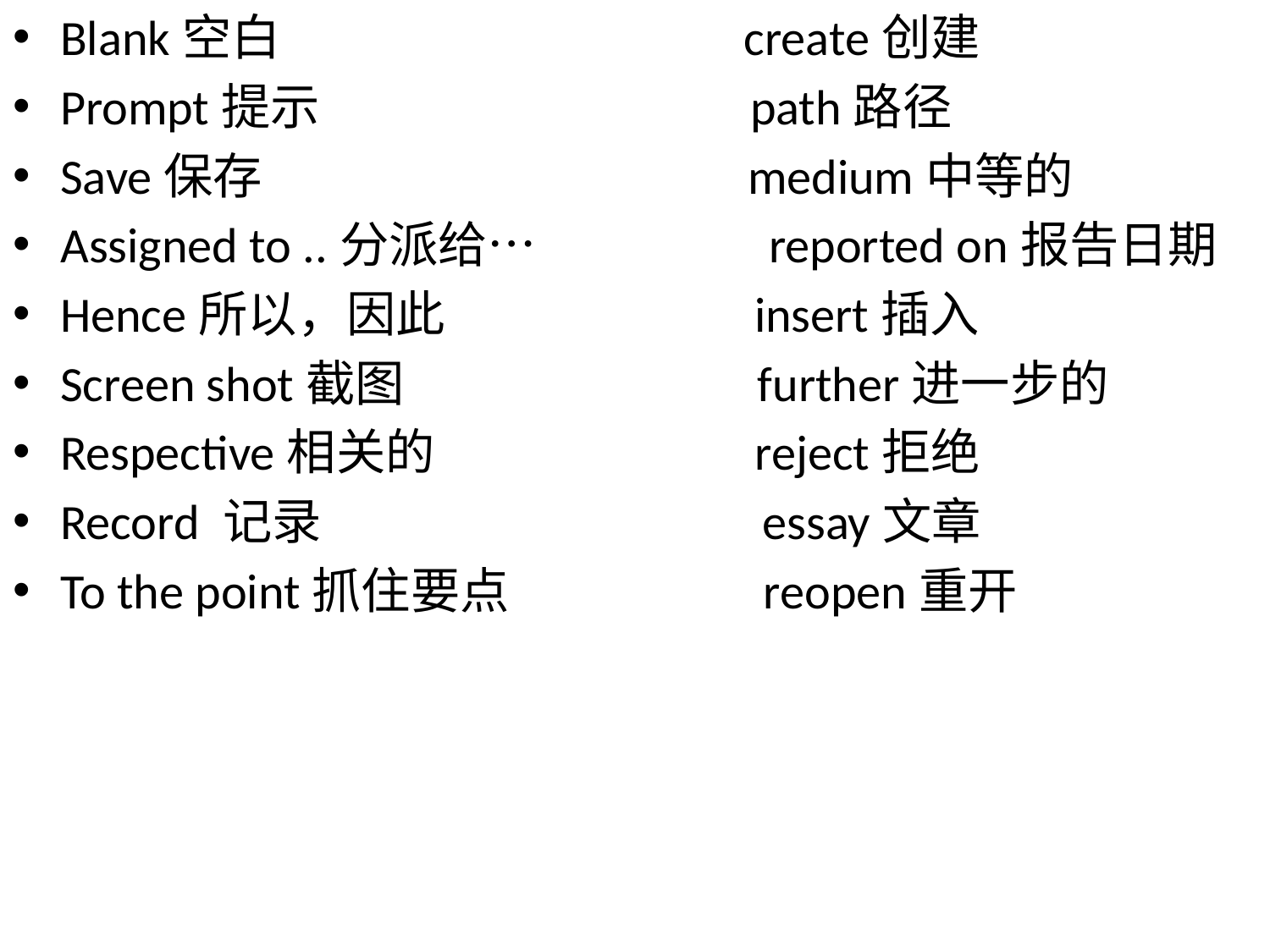

Blank空白                                         create创建
Prompt提示                                      path路径
Save保存                                           medium中等的
Assigned to ..分派给…                    reported on报告日期
Hence所以，因此                           insert插入
Screen shot截图                               further进一步的
Respective相关的                            reject拒绝
Record 记录                                       essay文章
To the point抓住要点                      reopen重开